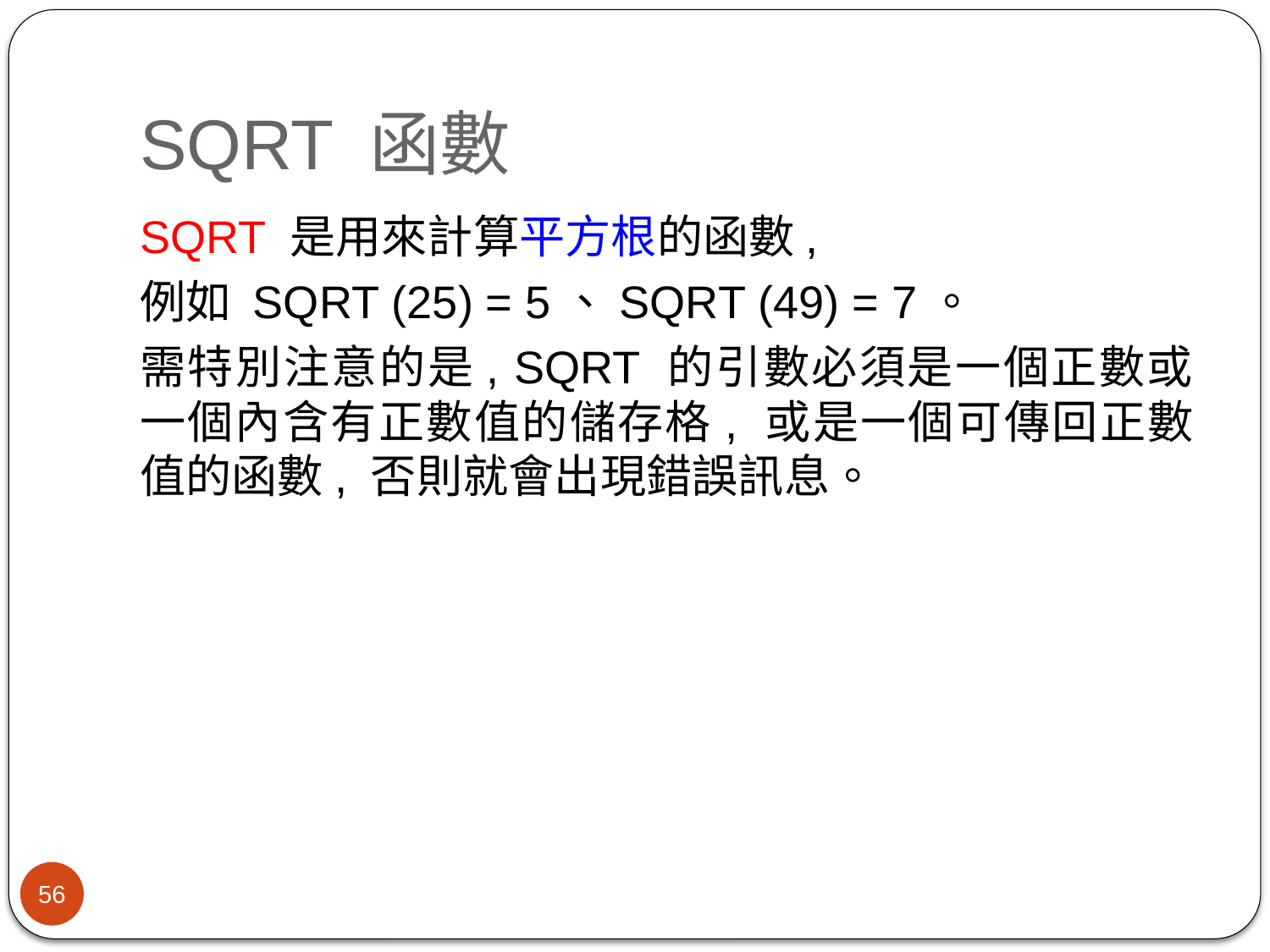

# SQRT 函數
SQRT 是用來計算平方根的函數,
例如 SQRT (25) = 5、SQRT (49) = 7。
需特別注意的是, SQRT 的引數必須是一個正數或一個內含有正數值的儲存格, 或是一個可傳回正數值的函數, 否則就會出現錯誤訊息。
56